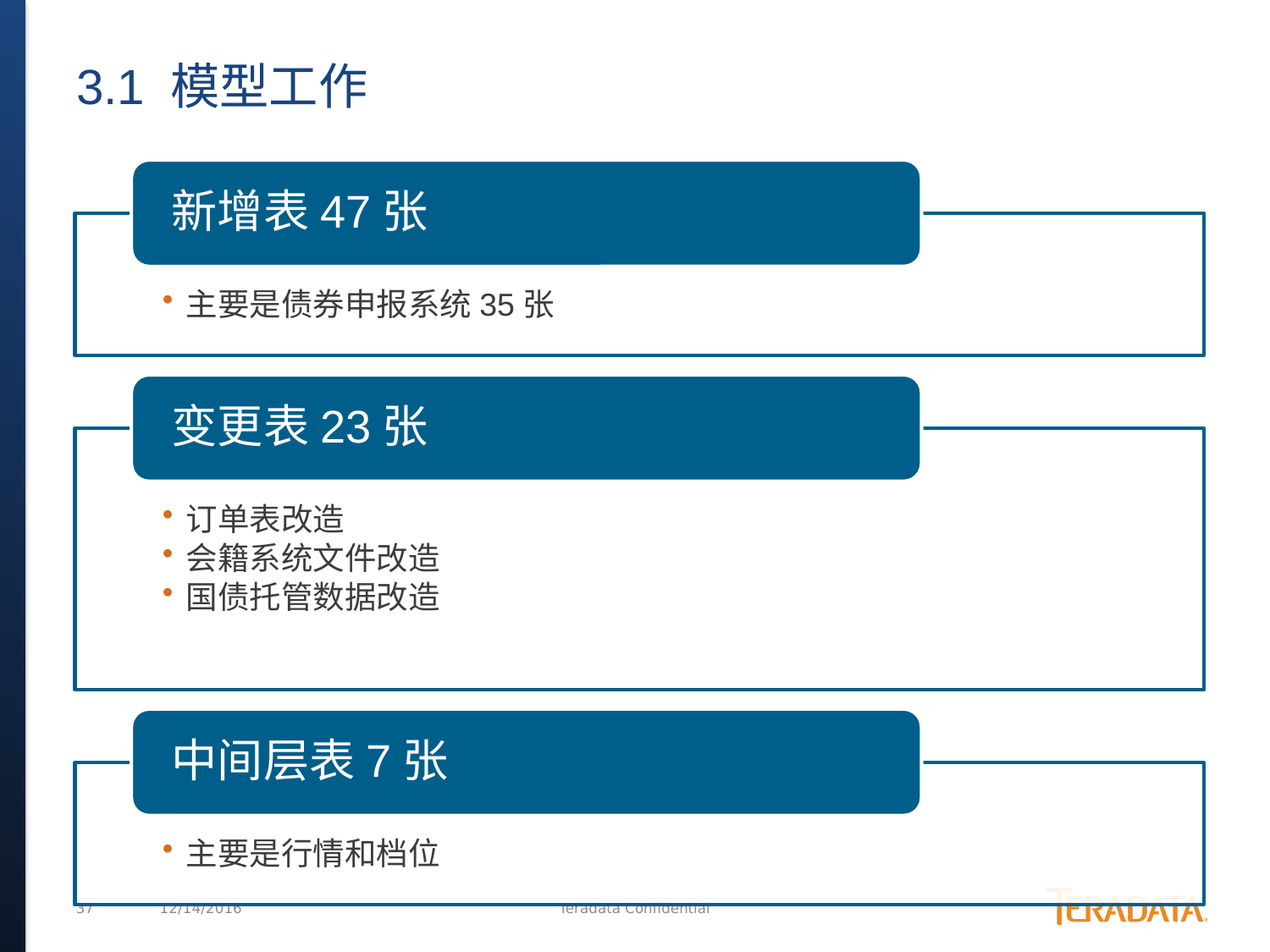

# 3.1 模型工作
主要是债券申报系统35张
新增表47张
订单表改造
会籍系统文件改造
国债托管数据改造
变更表23张
主要是行情和档位
中间层表7张